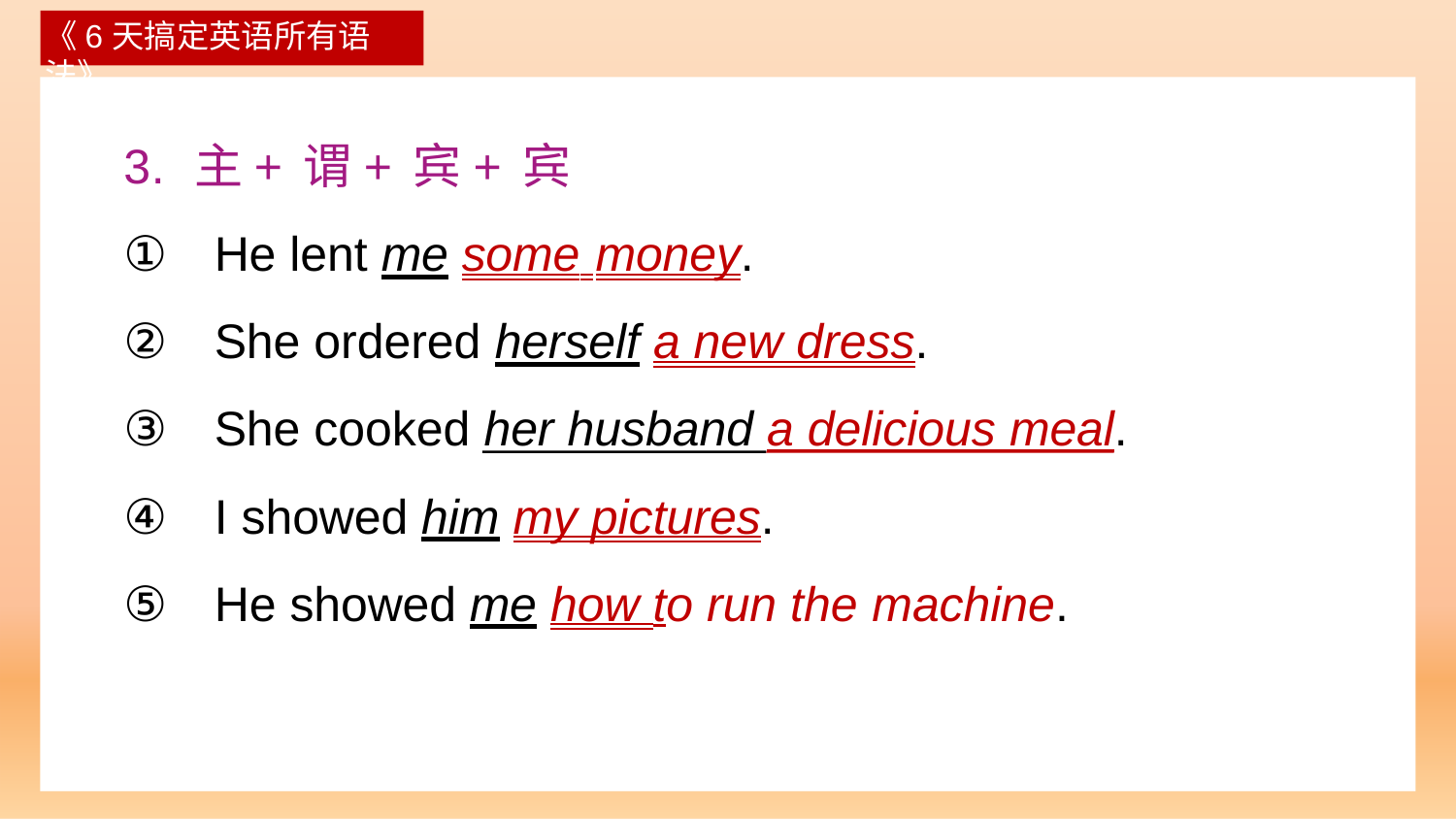

# 《6天搞定英语所有语法》
3. 主+谓+宾+宾
①	He lent me some money.
②	She ordered herself a new dress.
③	She cooked her husband a delicious meal.
④	I showed him my pictures.
⑤	He showed me how to run the machine.